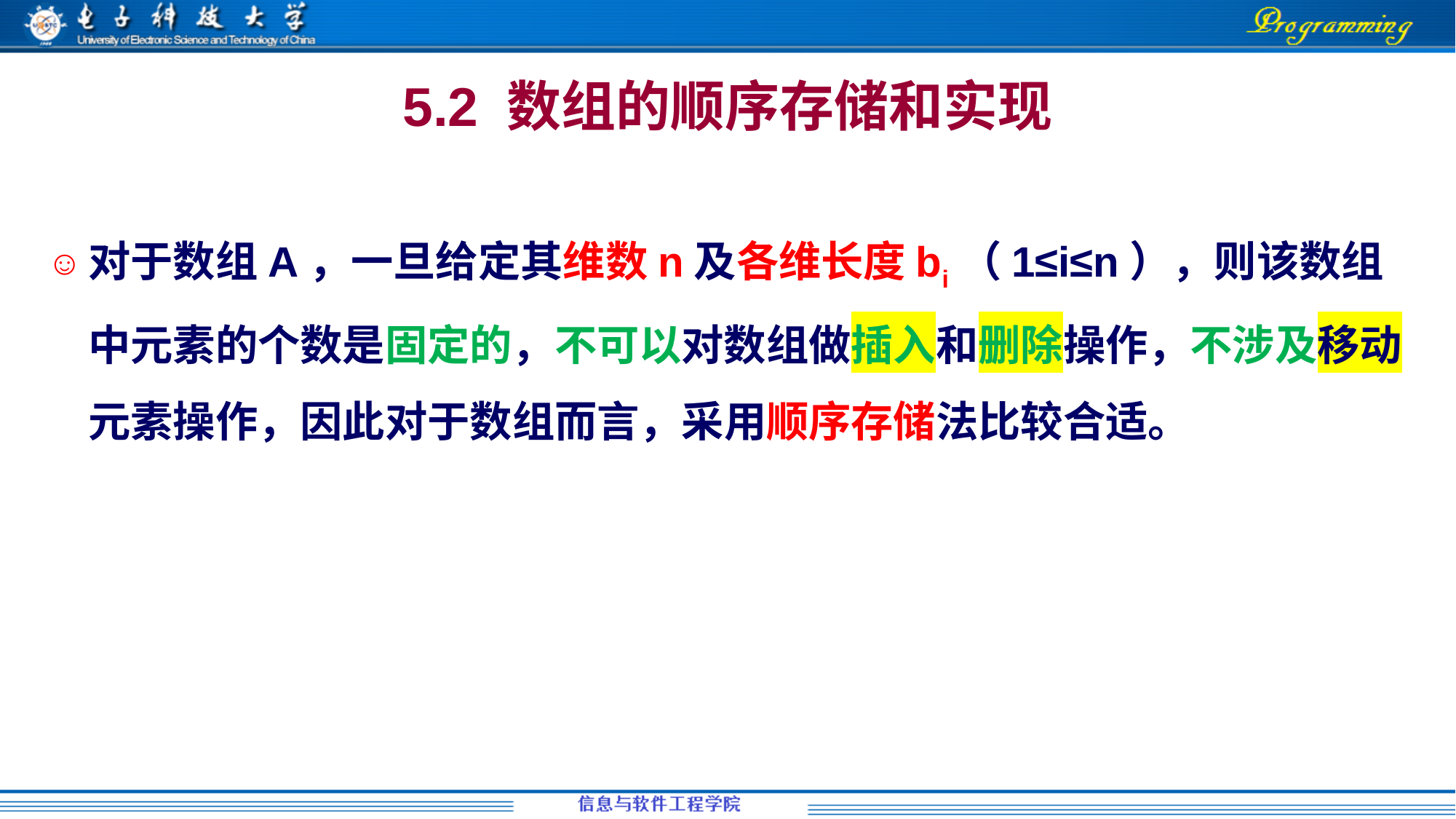

# 5.2 数组的顺序存储和实现
对于数组A，一旦给定其维数n及各维长度bi（1≤i≤n），则该数组中元素的个数是固定的，不可以对数组做插入和删除操作，不涉及移动元素操作，因此对于数组而言，采用顺序存储法比较合适。